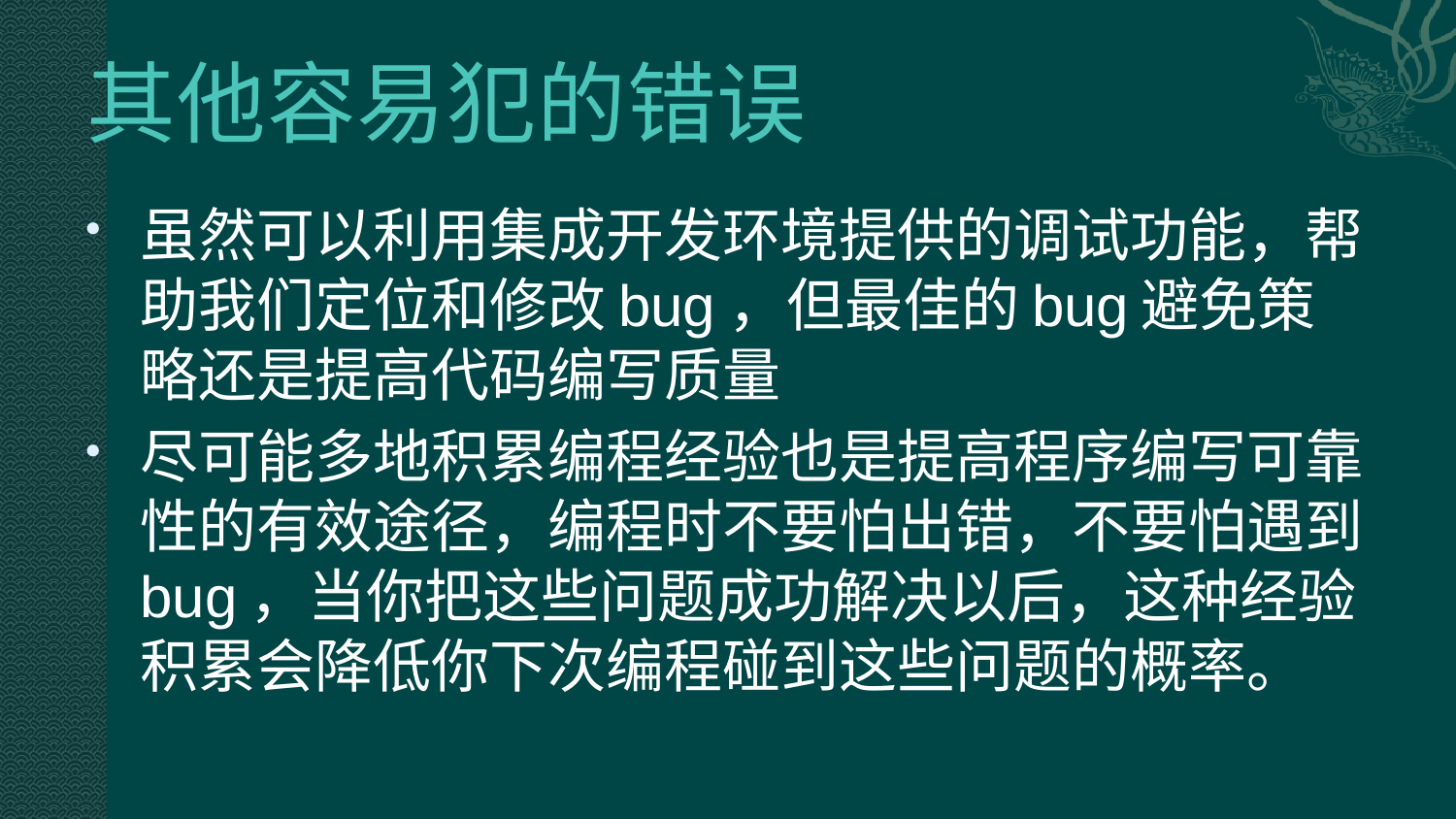

# 其他容易犯的错误
虽然可以利用集成开发环境提供的调试功能，帮助我们定位和修改bug，但最佳的bug避免策略还是提高代码编写质量
尽可能多地积累编程经验也是提高程序编写可靠性的有效途径，编程时不要怕出错，不要怕遇到bug，当你把这些问题成功解决以后，这种经验积累会降低你下次编程碰到这些问题的概率。